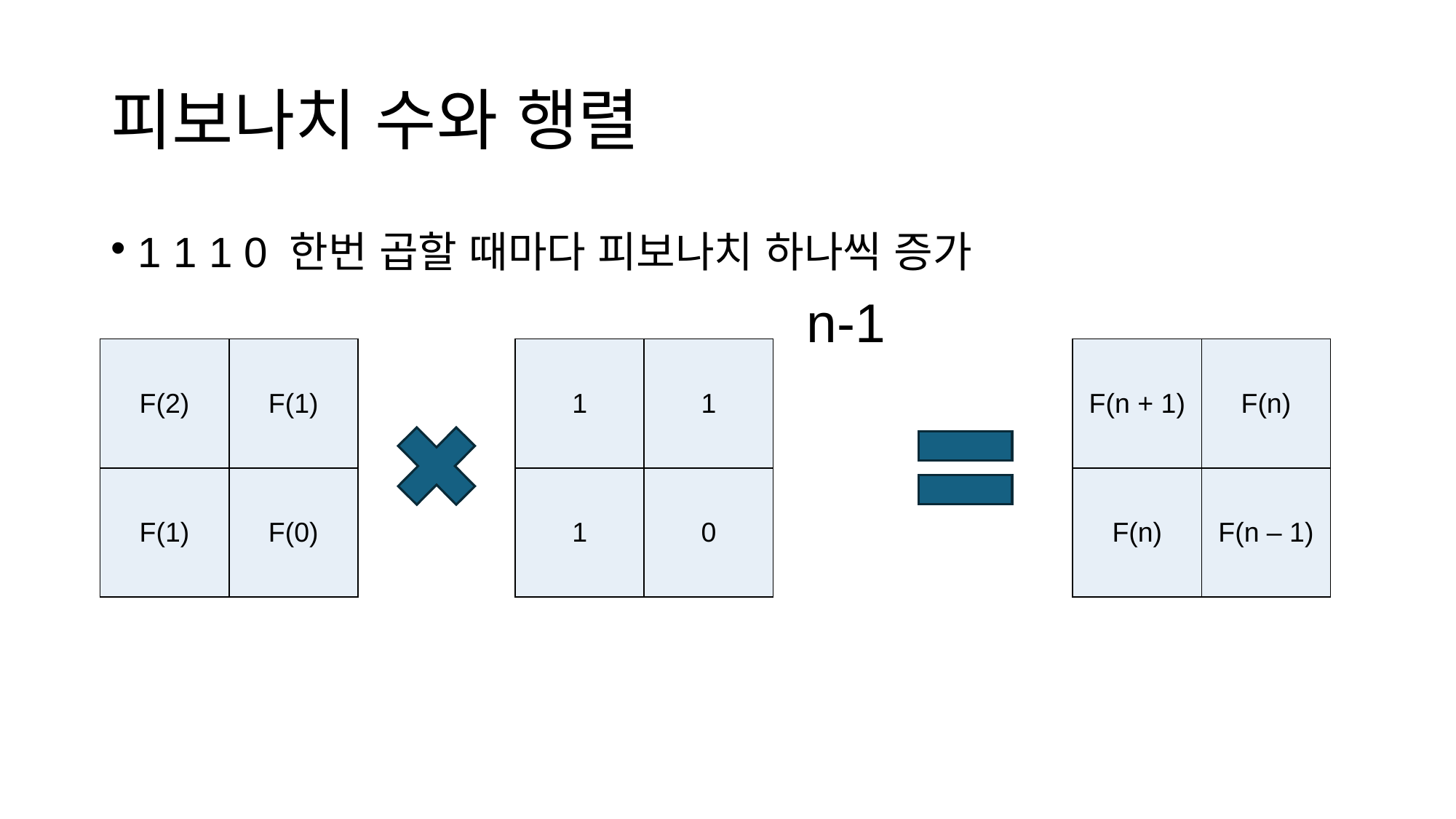

# 피보나치 수와 행렬
1 1 1 0 한번 곱할 때마다 피보나치 하나씩 증가
n-1
| F(2) | F(1) |
| --- | --- |
| F(1) | F(0) |
| 1 | 1 |
| --- | --- |
| 1 | 0 |
| F(n + 1) | F(n) |
| --- | --- |
| F(n) | F(n – 1) |